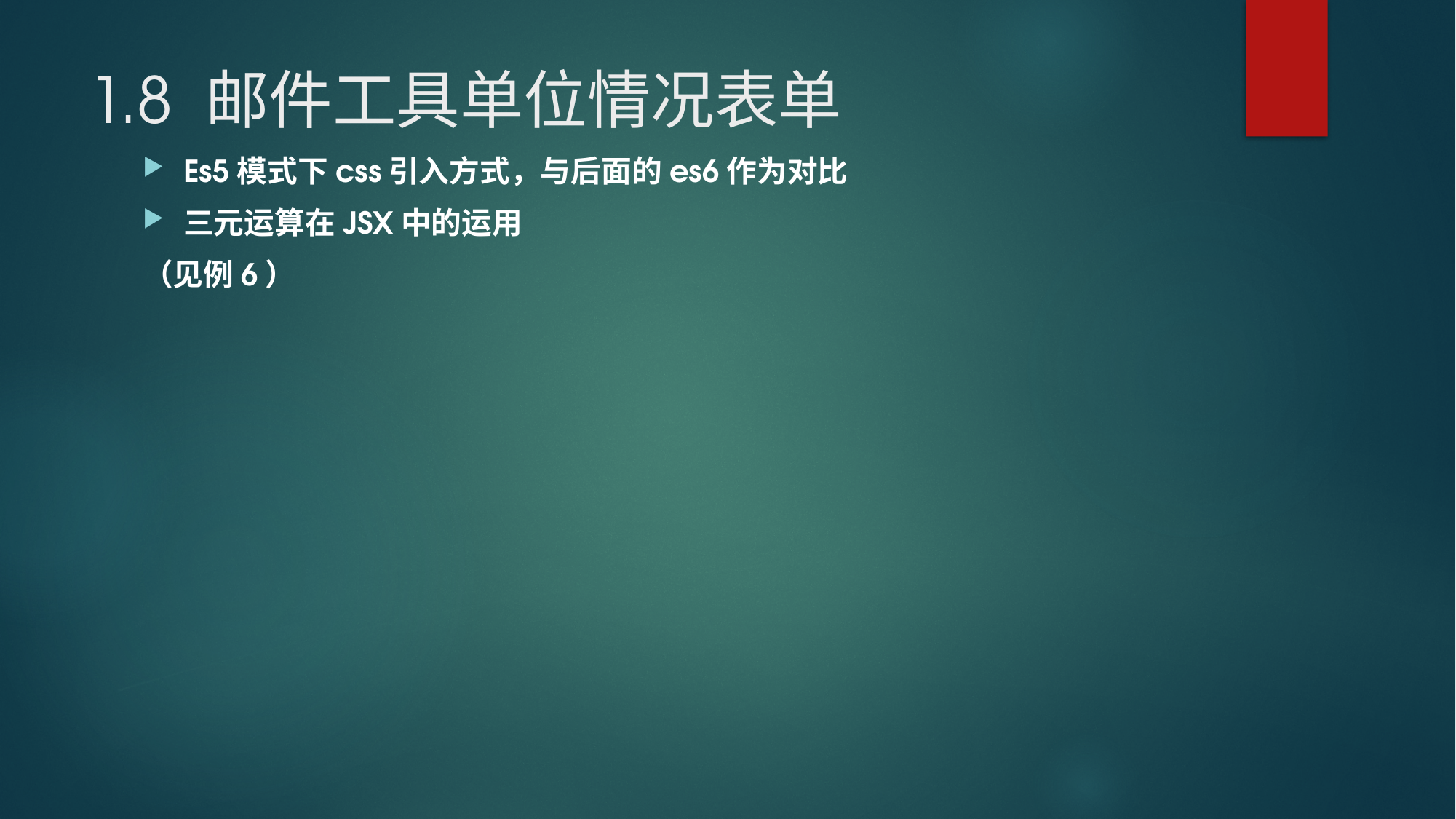

# 1.8 邮件工具单位情况表单
Es5模式下css引入方式，与后面的es6作为对比
三元运算在JSX中的运用
（见例6）